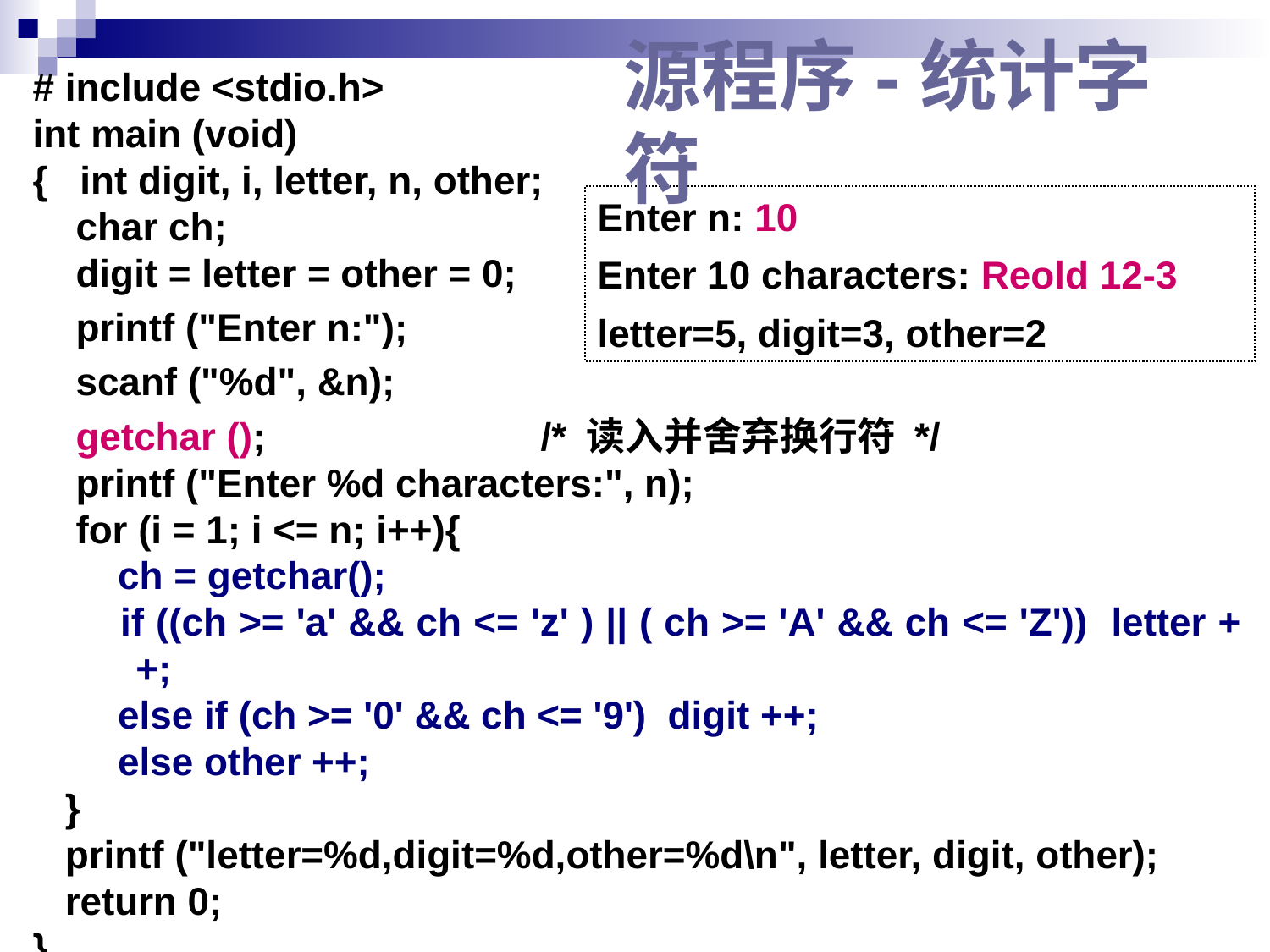

# 源程序-统计字符
# include <stdio.h>
int main (void)
{   int digit, i, letter, n, other;
    char ch;
    digit = letter = other = 0;
    printf ("Enter n:");
    scanf ("%d", &n);
    getchar ();  		/* 读入并舍弃换行符 */
    printf ("Enter %d characters:", n);
    for (i = 1; i <= n; i++){
  ch = getchar();
  if ((ch >= 'a' && ch <= 'z' ) || ( ch >= 'A' && ch <= 'Z'))  letter ++;
  else if (ch >= '0' && ch <= '9')  digit ++;
  else other ++;
   }
   printf ("letter=%d,digit=%d,other=%d\n", letter, digit, other);
   return 0;
}
Enter n: 10
Enter 10 characters: Reold 12-3
letter=5, digit=3, other=2